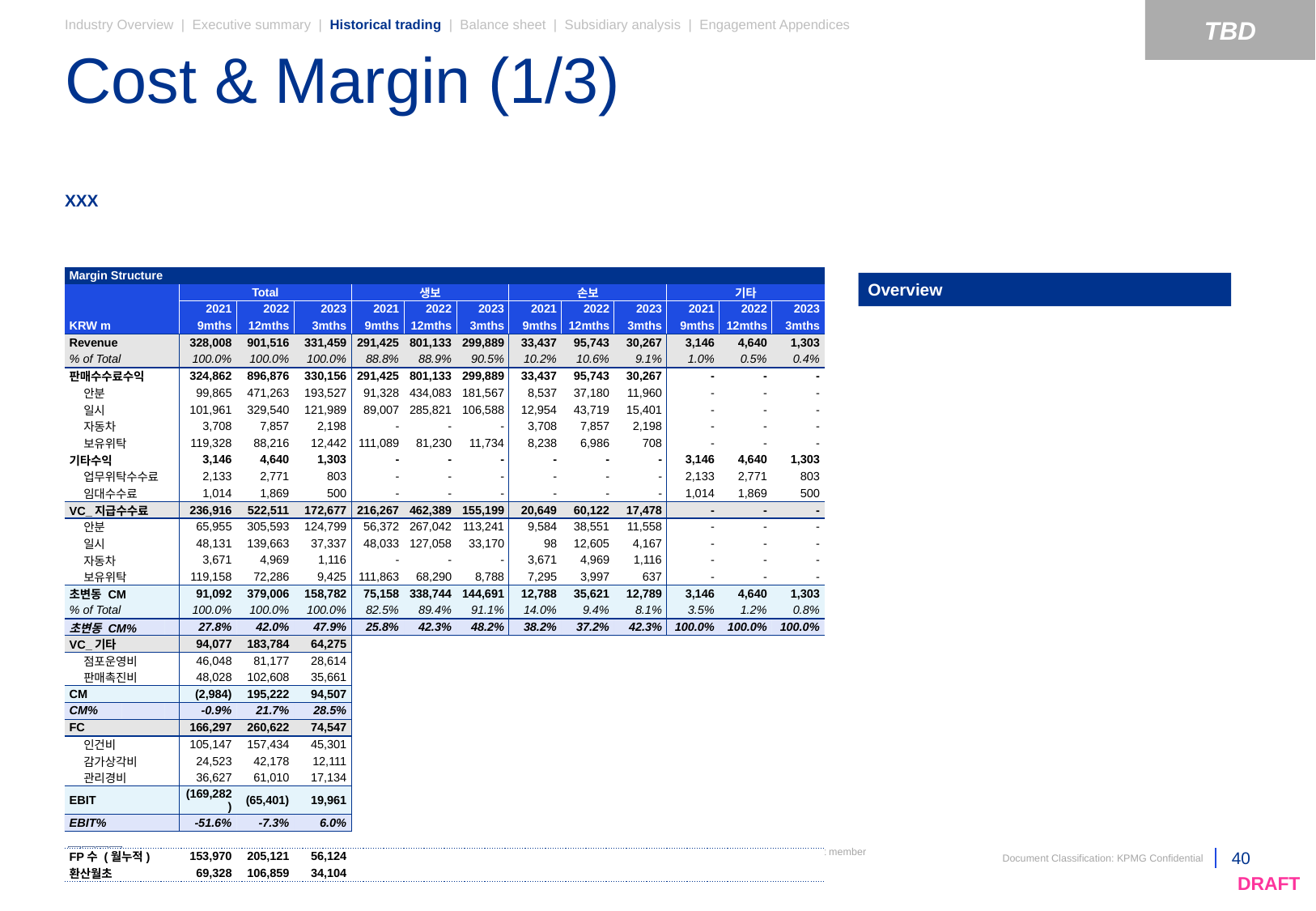

TBD
Industry Overview  |  Executive summary  |  Historical trading  |  Balance sheet  |  Subsidiary analysis  |  Engagement Appendices
# Cost & Margin (1/3)
XXX
| Margin Structure |  |  |  |  |  |  |  |  |  |  |  |  |  |  |  |
| --- | --- | --- | --- | --- | --- | --- | --- | --- | --- | --- | --- | --- | --- | --- | --- |
|  |  |  |  | Total |  |  | 생보 |  |  | 손보 |  |  | 기타 |  |  |
|  |  |  |  | 2021 | 2022 | 2023 | 2021 | 2022 | 2023 | 2021 | 2022 | 2023 | 2021 | 2022 | 2023 |
| KRW m |  |  |  | 9mths | 12mths | 3mths | 9mths | 12mths | 3mths | 9mths | 12mths | 3mths | 9mths | 12mths | 3mths |
| Revenue |  |  |  | 328,008 | 901,516 | 331,459 | 291,425 | 801,133 | 299,889 | 33,437 | 95,743 | 30,267 | 3,146 | 4,640 | 1,303 |
| % of Total |  |  |  | 100.0% | 100.0% | 100.0% | 88.8% | 88.9% | 90.5% | 10.2% | 10.6% | 9.1% | 1.0% | 0.5% | 0.4% |
| 판매수수료수익 |  |  |  | 324,862 | 896,876 | 330,156 | 291,425 | 801,133 | 299,889 | 33,437 | 95,743 | 30,267 | - | - | - |
|  | 안분 |  |  | 99,865 | 471,263 | 193,527 | 91,328 | 434,083 | 181,567 | 8,537 | 37,180 | 11,960 | - | - | - |
|  | 일시 |  |  | 101,961 | 329,540 | 121,989 | 89,007 | 285,821 | 106,588 | 12,954 | 43,719 | 15,401 | - | - | - |
|  | 자동차 |  |  | 3,708 | 7,857 | 2,198 | - | - | - | 3,708 | 7,857 | 2,198 | - | - | - |
|  | 보유위탁 |  |  | 119,328 | 88,216 | 12,442 | 111,089 | 81,230 | 11,734 | 8,238 | 6,986 | 708 | - | - | - |
| 기타수익 |  |  |  | 3,146 | 4,640 | 1,303 | - | - | - | - | - | - | 3,146 | 4,640 | 1,303 |
|  | 업무위탁수수료 |  |  | 2,133 | 2,771 | 803 | - | - | - | - | - | - | 2,133 | 2,771 | 803 |
|  | 임대수수료 |  |  | 1,014 | 1,869 | 500 | - | - | - | - | - | - | 1,014 | 1,869 | 500 |
| VC\_지급수수료 |  |  |  | 236,916 | 522,511 | 172,677 | 216,267 | 462,389 | 155,199 | 20,649 | 60,122 | 17,478 | - | - | - |
|  | 안분 |  |  | 65,955 | 305,593 | 124,799 | 56,372 | 267,042 | 113,241 | 9,584 | 38,551 | 11,558 | - | - | - |
|  | 일시 |  |  | 48,131 | 139,663 | 37,337 | 48,033 | 127,058 | 33,170 | 98 | 12,605 | 4,167 | - | - | - |
|  | 자동차 |  |  | 3,671 | 4,969 | 1,116 | - | - | - | 3,671 | 4,969 | 1,116 | - | - | - |
|  | 보유위탁 |  |  | 119,158 | 72,286 | 9,425 | 111,863 | 68,290 | 8,788 | 7,295 | 3,997 | 637 | - | - | - |
| 초변동 CM |  |  |  | 91,092 | 379,006 | 158,782 | 75,158 | 338,744 | 144,691 | 12,788 | 35,621 | 12,789 | 3,146 | 4,640 | 1,303 |
| % of Total |  |  |  | 100.0% | 100.0% | 100.0% | 82.5% | 89.4% | 91.1% | 14.0% | 9.4% | 8.1% | 3.5% | 1.2% | 0.8% |
| 초변동 CM% |  |  |  | 27.8% | 42.0% | 47.9% | 25.8% | 42.3% | 48.2% | 38.2% | 37.2% | 42.3% | 100.0% | 100.0% | 100.0% |
| VC\_기타 |  |  |  | 94,077 | 183,784 | 64,275 |  |  |  |  |  |  |  |  |  |
|  | 점포운영비 |  |  | 46,048 | 81,177 | 28,614 |  |  |  |  |  |  |  |  |  |
|  | 판매촉진비 |  |  | 48,028 | 102,608 | 35,661 |  |  |  |  |  |  |  |  |  |
| CM |  |  |  | (2,984) | 195,222 | 94,507 |  |  |  |  |  |  |  |  |  |
| CM% |  |  |  | -0.9% | 21.7% | 28.5% |  |  |  |  |  |  |  |  |  |
| FC |  |  |  | 166,297 | 260,622 | 74,547 |  |  |  |  |  |  |  |  |  |
|  | 인건비 |  |  | 105,147 | 157,434 | 45,301 |  |  |  |  |  |  |  |  |  |
|  | 감가상각비 |  |  | 24,523 | 42,178 | 12,111 |  |  |  |  |  |  |  |  |  |
|  | 관리경비 |  |  | 36,627 | 61,010 | 17,134 |  |  |  |  |  |  |  |  |  |
| EBIT |  |  |  | (169,282) | (65,401) | 19,961 |  |  |  |  |  |  |  |  |  |
| EBIT% |  |  |  | -51.6% | -7.3% | 6.0% |  |  |  |  |  |  |  |  |  |
|  |  |  |  |  |  |  |  |  |  |  |  |  |  |  |  |
| FP수 (월누적) |  |  |  | 153,970 | 205,121 | 56,124 |  |  |  |  |  |  |  |  |  |
| 환산월초 |  |  |  | 69,328 | 106,859 | 34,104 |  |  |  |  |  |  |  |  |  |
Overview
XX